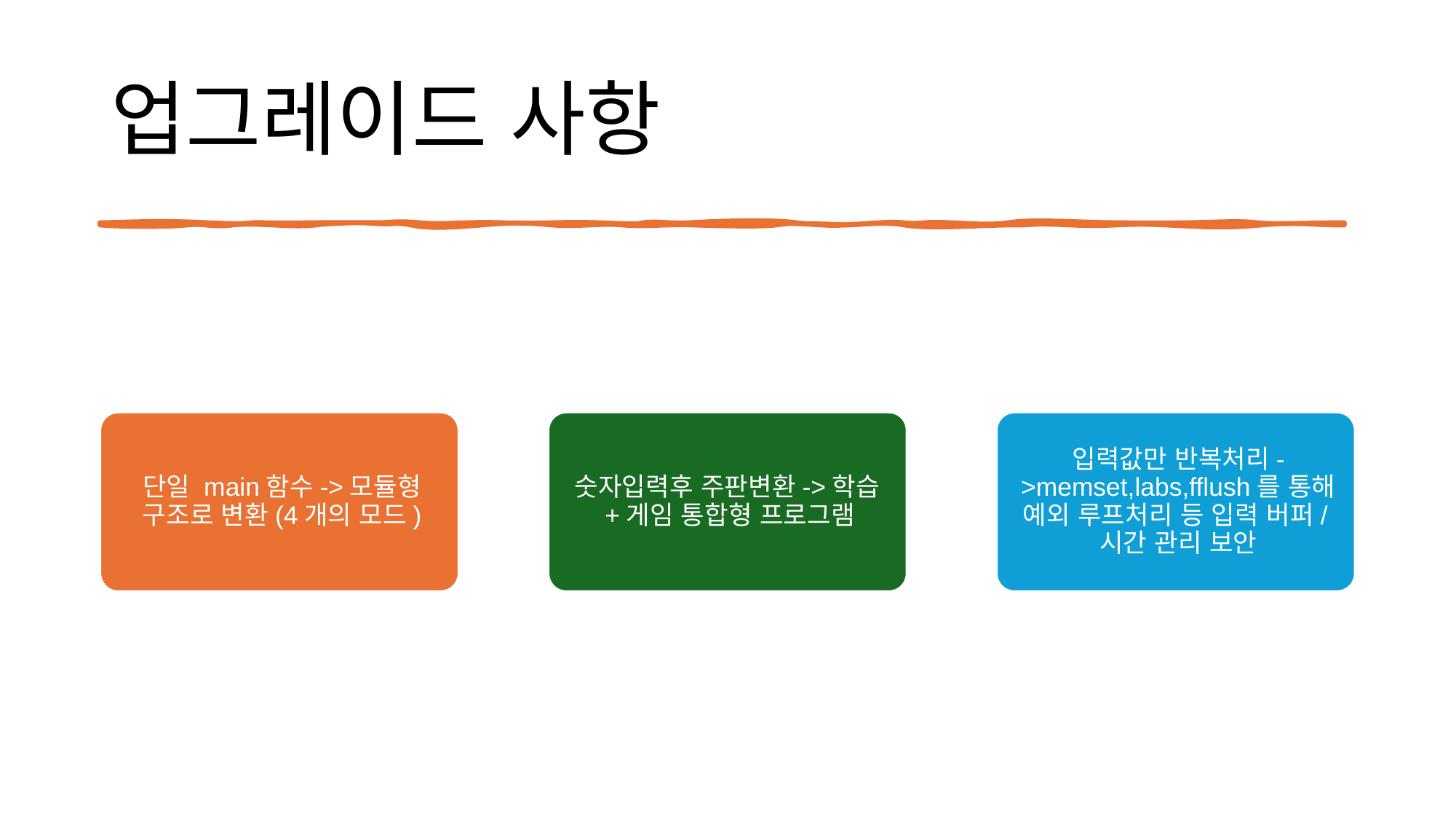

# 업그레이드 사항

단일 main함수->모듈형 구조로 변환(4개의 모드)
숫자입력후 주판변환->학습+게임 통합형 프로그램
입력값만 반복처리->memset,labs,fflush를 통해 예외 루프처리 등 입력 버퍼/시간 관리 보안